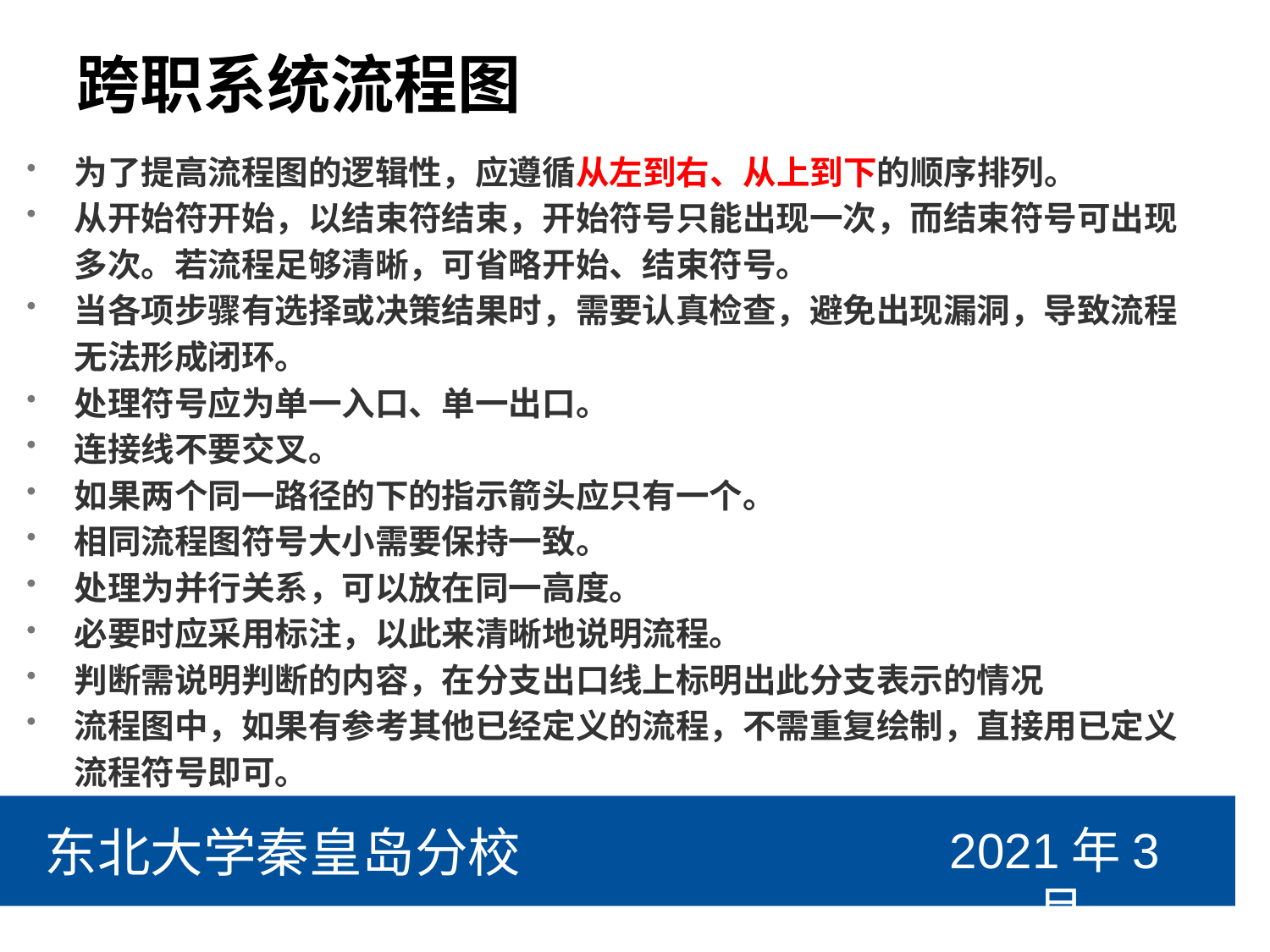

# 跨职系统流程图
为了提高流程图的逻辑性，应遵循从左到右、从上到下的顺序排列。
从开始符开始，以结束符结束，开始符号只能出现一次，而结束符号可出现多次。若流程足够清晰，可省略开始、结束符号。
当各项步骤有选择或决策结果时，需要认真检查，避免出现漏洞，导致流程无法形成闭环。
处理符号应为单一入口、单一出口。
连接线不要交叉。
如果两个同一路径的下的指示箭头应只有一个。
相同流程图符号大小需要保持一致。
处理为并行关系，可以放在同一高度。
必要时应采用标注，以此来清晰地说明流程。
判断需说明判断的内容，在分支出口线上标明出此分支表示的情况
流程图中，如果有参考其他已经定义的流程，不需重复绘制，直接用已定义流程符号即可。